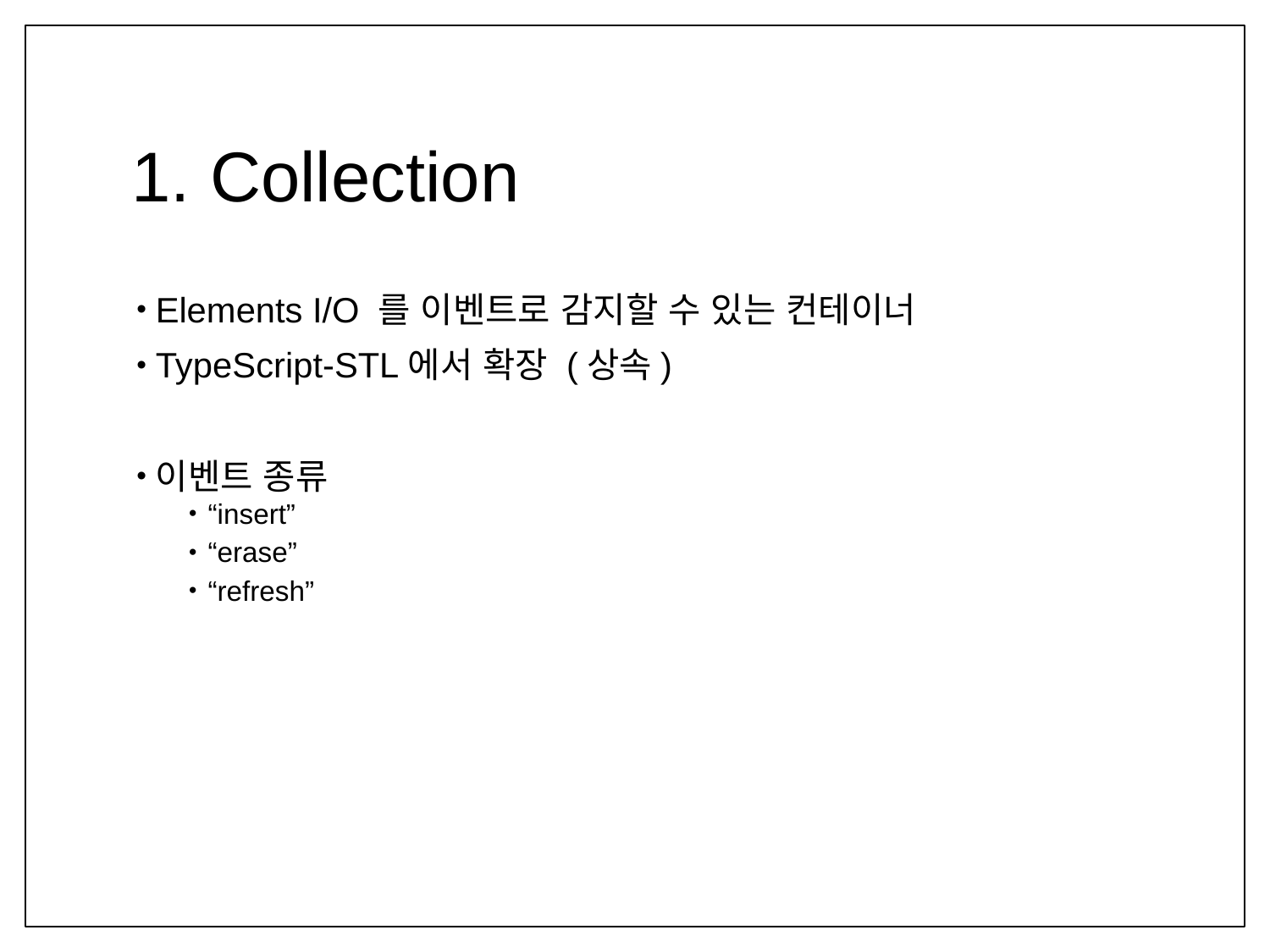

# 1. Collection
Elements I/O 를 이벤트로 감지할 수 있는 컨테이너
TypeScript-STL에서 확장 (상속)

이벤트 종류
“insert”
“erase”
“refresh”